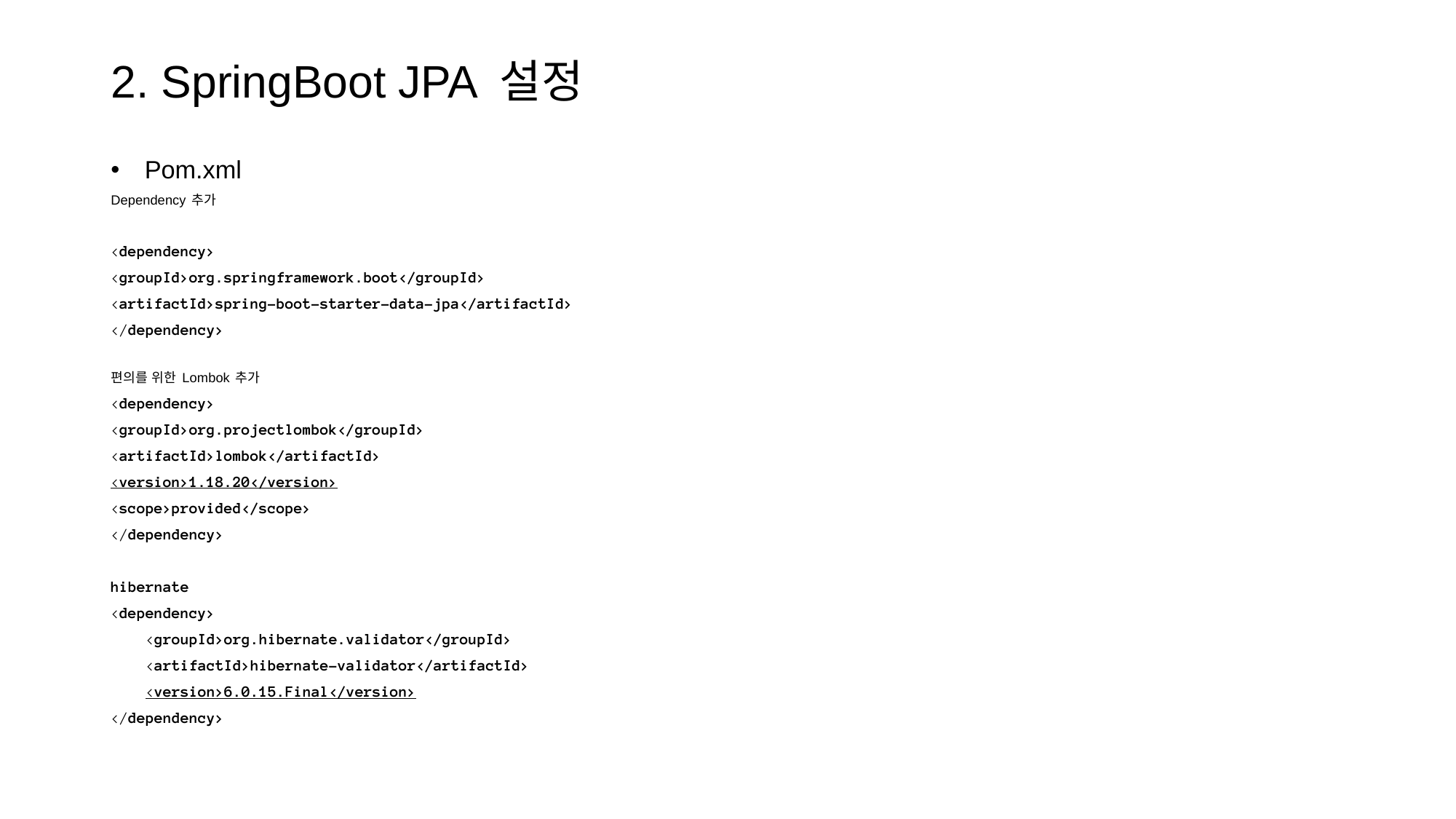

# 2. SpringBoot JPA 설정
Pom.xml
Dependency 추가

<dependency>
<groupId>org.springframework.boot</groupId>
<artifactId>spring-boot-starter-data-jpa</artifactId>
</dependency>

편의를 위한 Lombok 추가
<dependency>
<groupId>org.projectlombok</groupId>
<artifactId>lombok</artifactId>
<version>1.18.20</version>
<scope>provided</scope>
</dependency>

hibernate
<dependency>
    <groupId>org.hibernate.validator</groupId>
    <artifactId>hibernate-validator</artifactId>
    <version>6.0.15.Final</version>
</dependency>